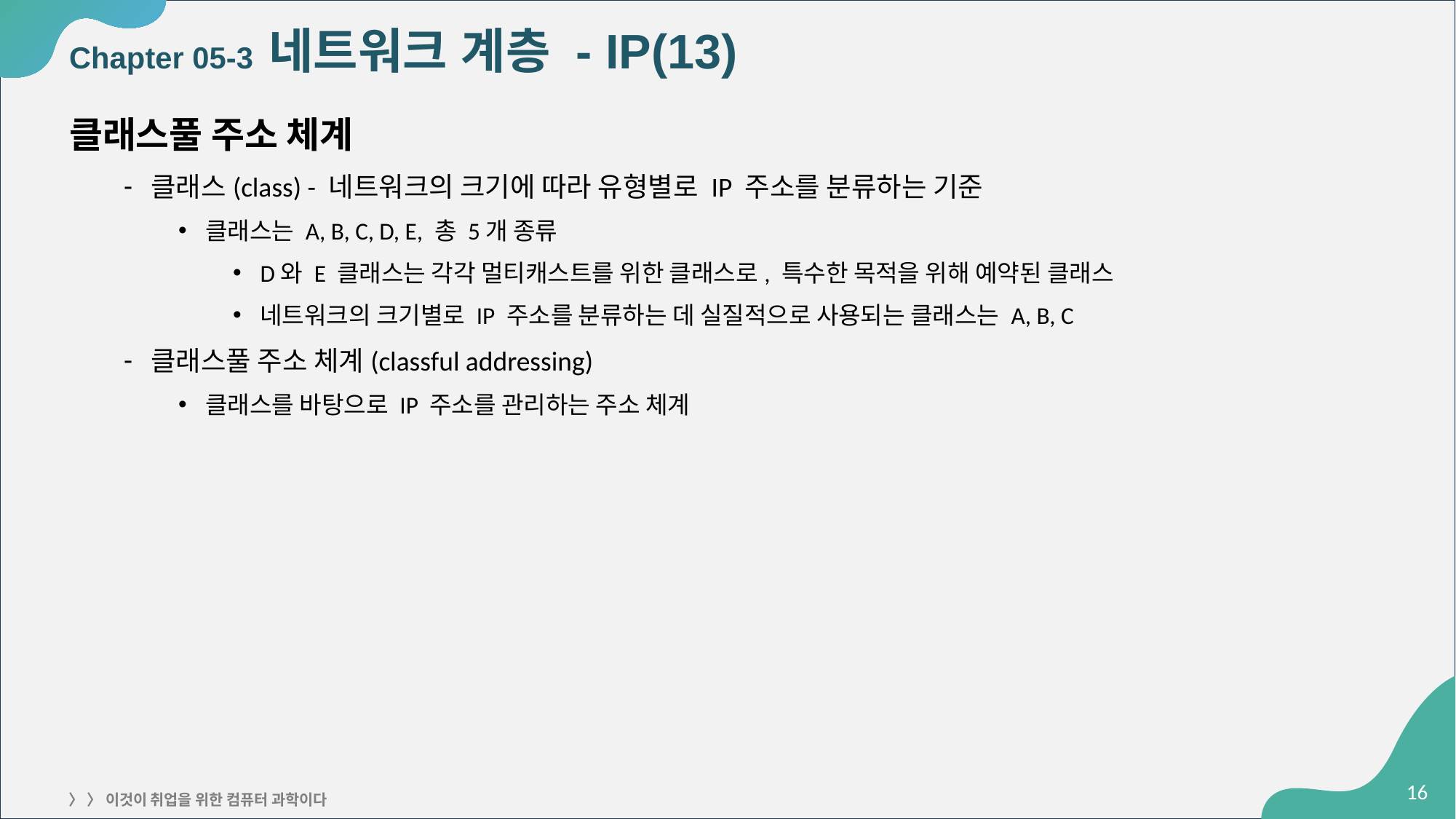

# Chapter 05-3 네트워크 계층 - IP(13)
클래스풀 주소 체계
클래스(class) - 네트워크의 크기에 따라 유형별로 IP 주소를 분류하는 기준
클래스는 A, B, C, D, E, 총 5개 종류
D와 E 클래스는 각각 멀티캐스트를 위한 클래스로, 특수한 목적을 위해 예약된 클래스
네트워크의 크기별로 IP 주소를 분류하는 데 실질적으로 사용되는 클래스는 A, B, C
클래스풀 주소 체계(classful addressing)
클래스를 바탕으로 IP 주소를 관리하는 주소 체계
16
〉 〉 이것이 취업을 위한 컴퓨터 과학이다